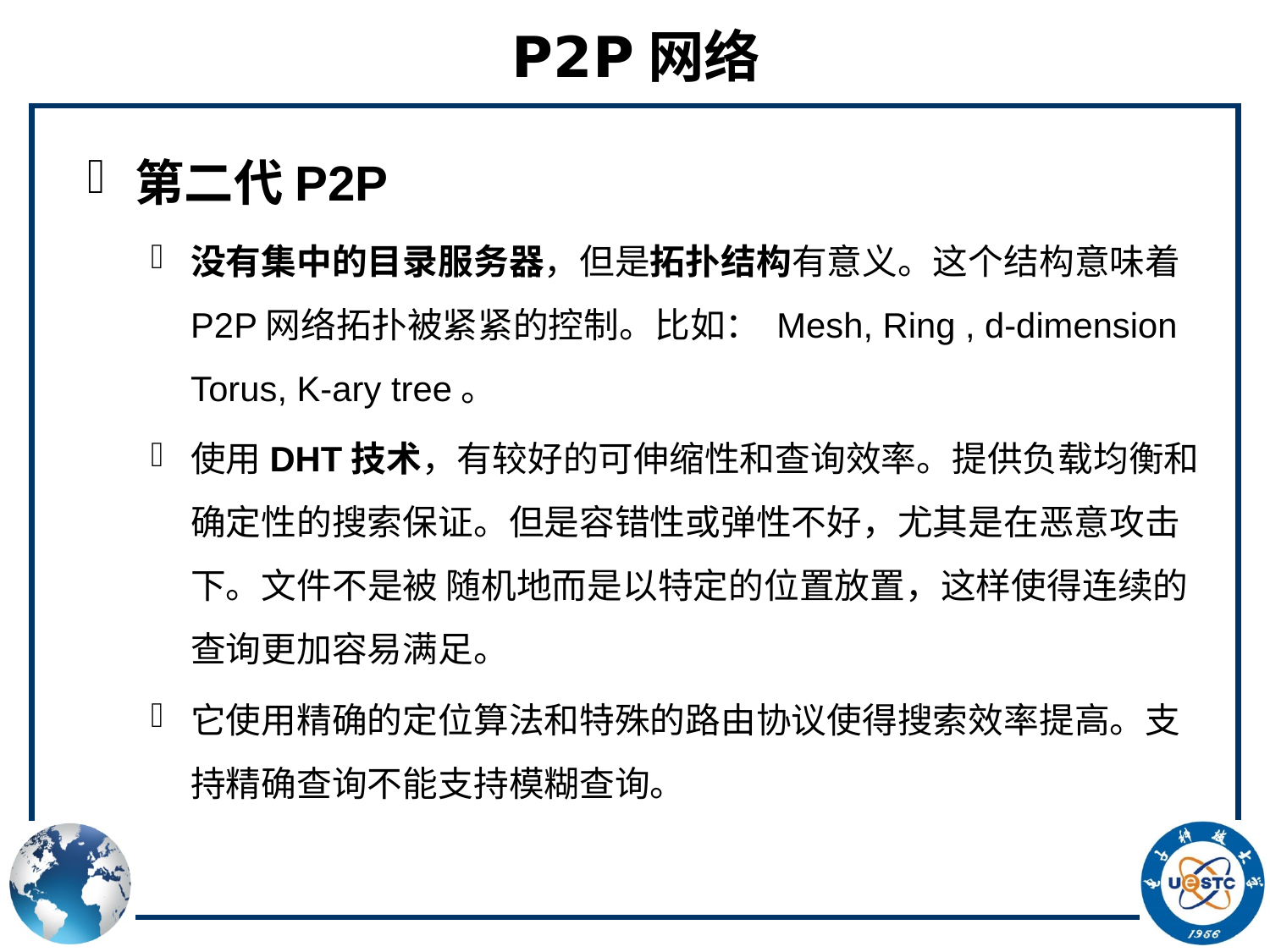

# P2P网络
第二代P2P
没有集中的目录服务器，但是拓扑结构有意义。这个结构意味着P2P网络拓扑被紧紧的控制。比如： Mesh, Ring , d-dimension Torus, K-ary tree。
使用DHT技术，有较好的可伸缩性和查询效率。提供负载均衡和确定性的搜索保证。但是容错性或弹性不好，尤其是在恶意攻击下。文件不是被 随机地而是以特定的位置放置，这样使得连续的查询更加容易满足。
它使用精确的定位算法和特殊的路由协议使得搜索效率提高。支持精确查询不能支持模糊查询。